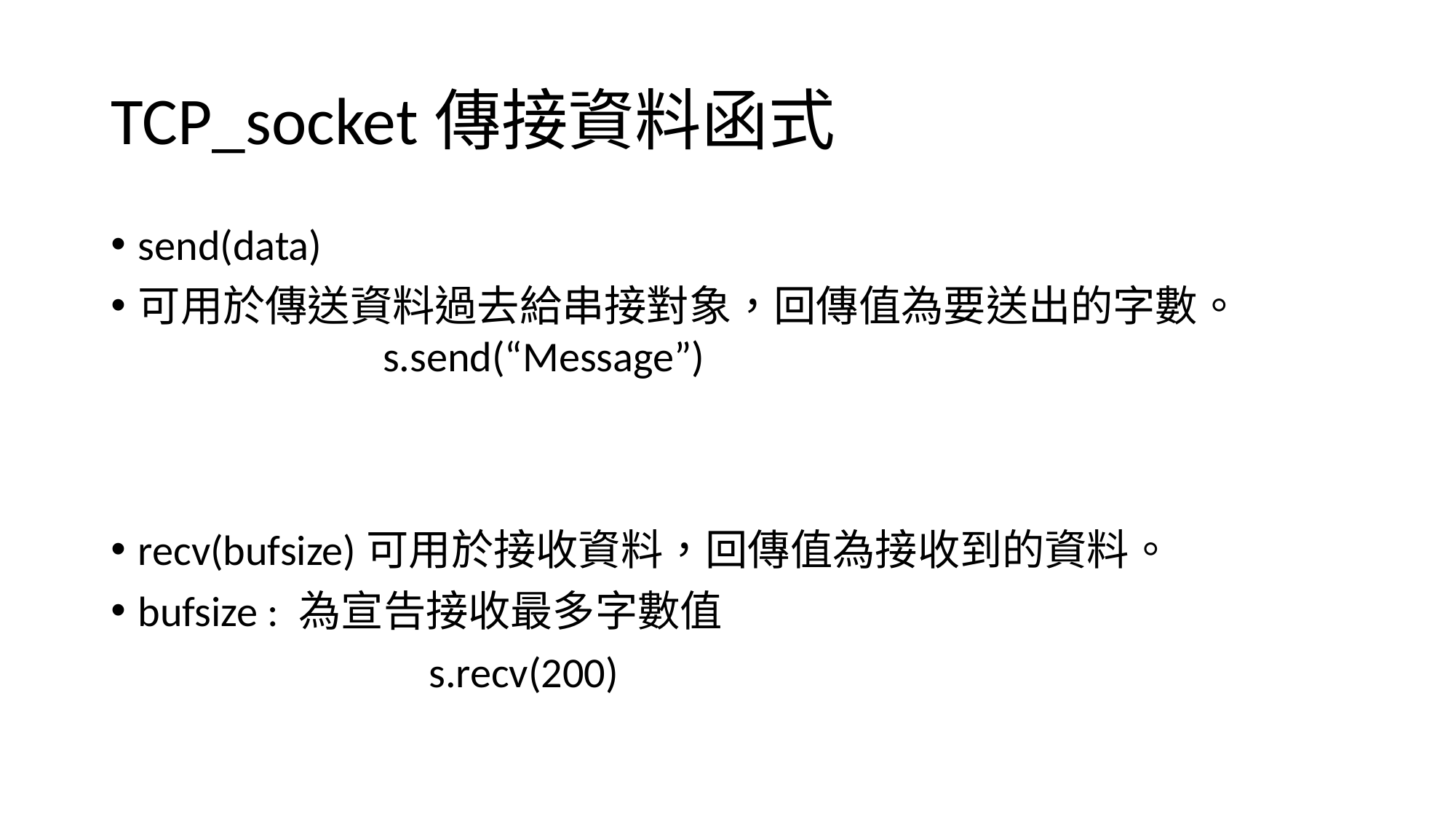

# TCP_socket傳接資料函式
send(data)
可用於傳送資料過去給串接對象，回傳值為要送出的字數。

recv(bufsize)可用於接收資料，回傳值為接收到的資料。
bufsize : 為宣告接收最多字數值

s.send(“Message”)
s.recv(200)